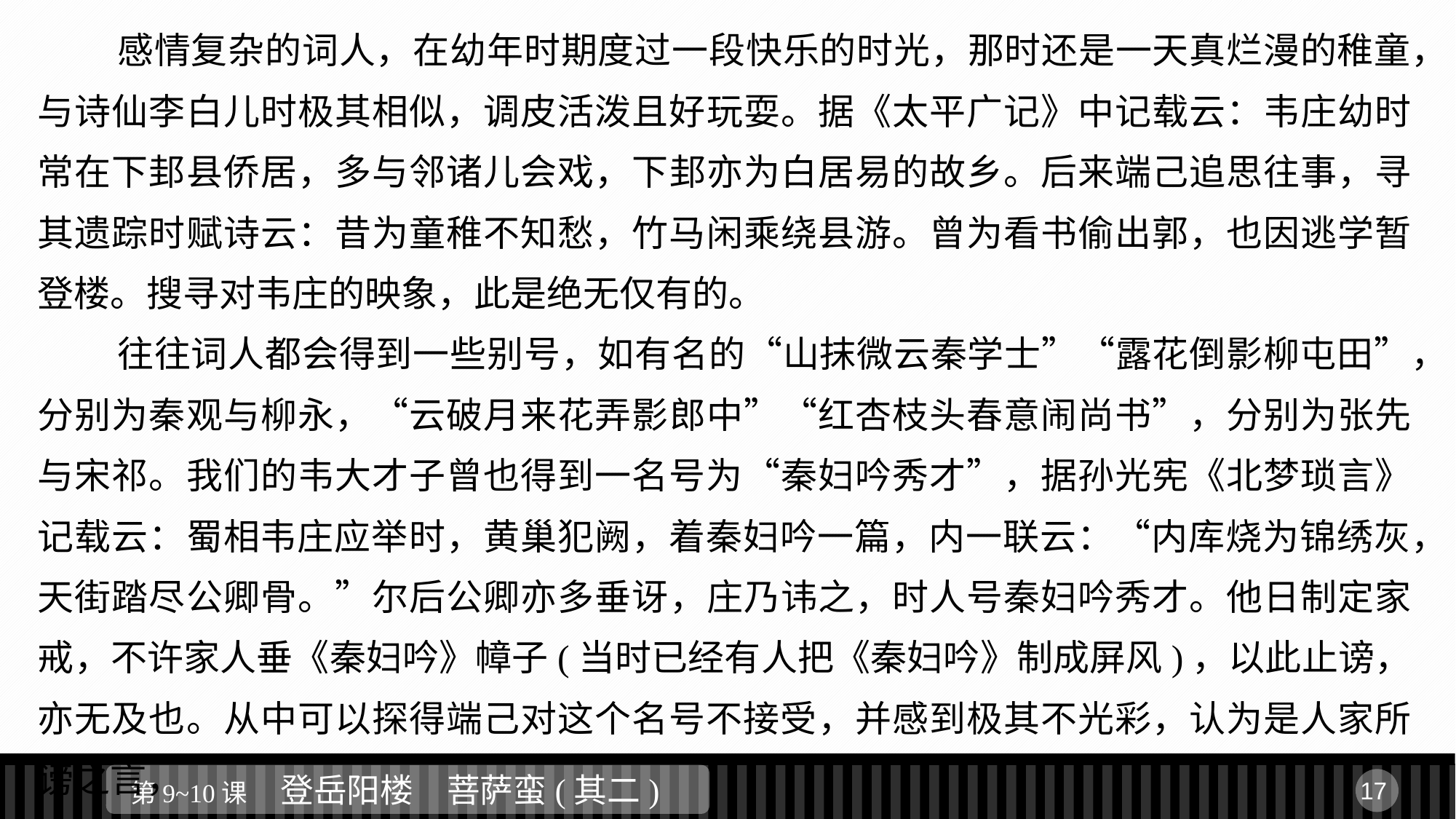

感情复杂的词人，在幼年时期度过一段快乐的时光，那时还是一天真烂漫的稚童，与诗仙李白儿时极其相似，调皮活泼且好玩耍。据《太平广记》中记载云：韦庄幼时常在下邽县侨居，多与邻诸儿会戏，下邽亦为白居易的故乡。后来端己追思往事，寻其遗踪时赋诗云：昔为童稚不知愁，竹马闲乘绕县游。曾为看书偷出郭，也因逃学暂登楼。搜寻对韦庄的映象，此是绝无仅有的。
        往往词人都会得到一些别号，如有名的“山抹微云秦学士”“露花倒影柳屯田”，分别为秦观与柳永，“云破月来花弄影郎中”“红杏枝头春意闹尚书”，分别为张先与宋祁。我们的韦大才子曾也得到一名号为“秦妇吟秀才”，据孙光宪《北梦琐言》记载云：蜀相韦庄应举时，黄巢犯阙，着秦妇吟一篇，内一联云：“内库烧为锦绣灰，天街踏尽公卿骨。”尔后公卿亦多垂讶，庄乃讳之，时人号秦妇吟秀才。他日制定家戒，不许家人垂《秦妇吟》幛子(当时已经有人把《秦妇吟》制成屏风)，以此止谤，亦无及也。从中可以探得端己对这个名号不接受，并感到极其不光彩，认为是人家所谤之言，